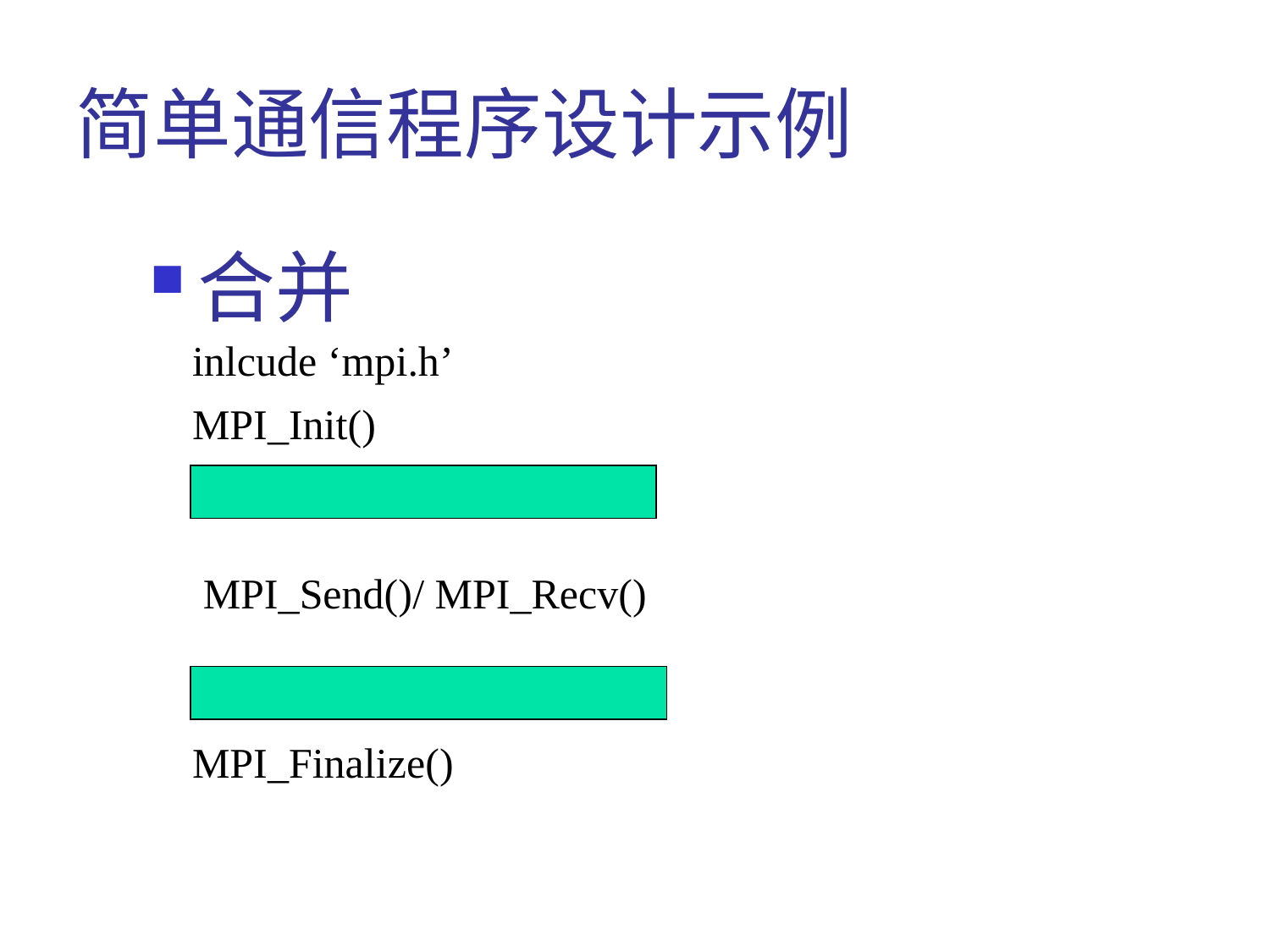

简单通信程序设计示例
合并

inlcude ‘mpi.h’
MPI_Init()

MPI_Send()/ MPI_Recv()

MPI_Finalize()